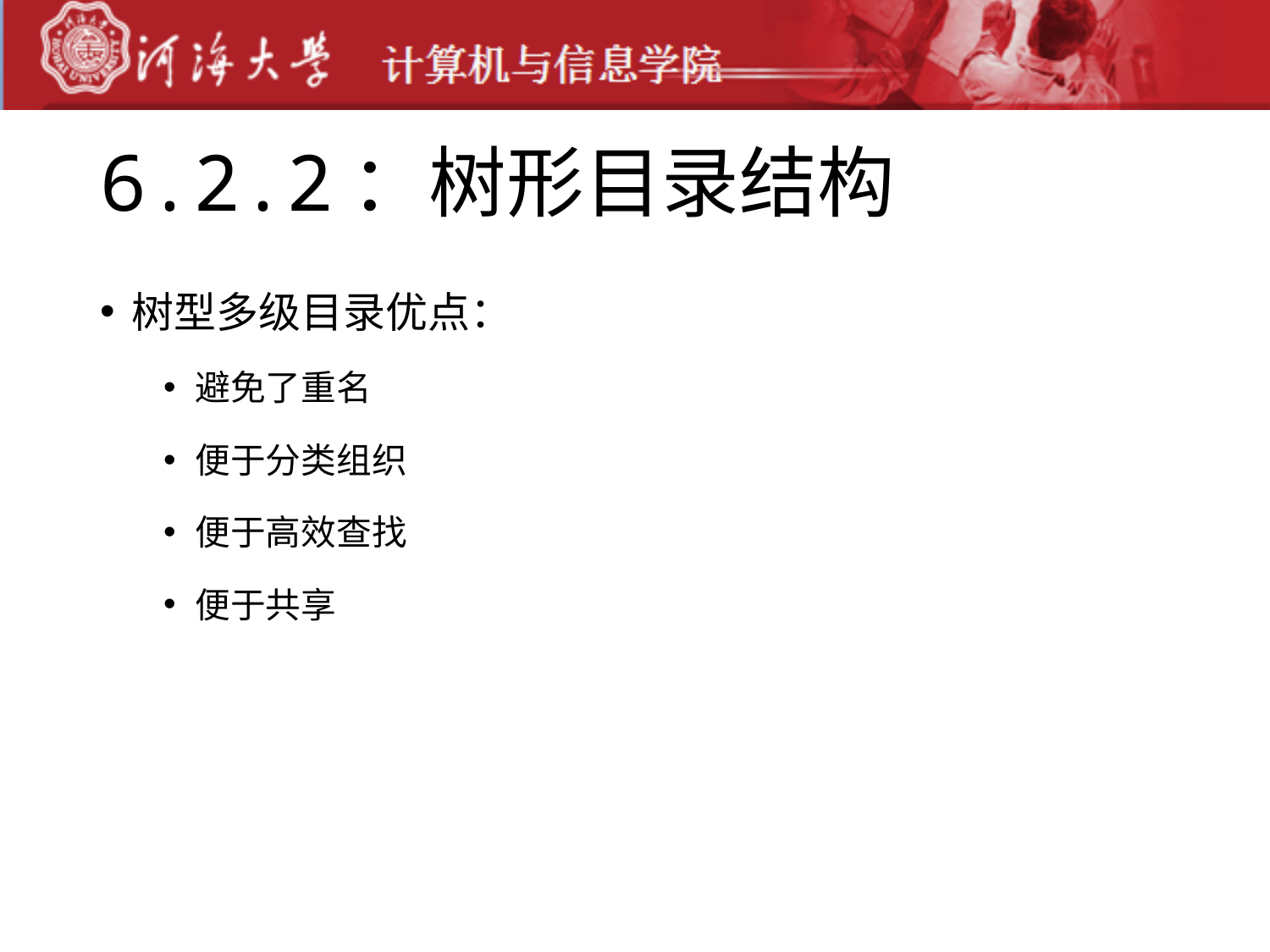

# 6.2.2：树形目录结构
树型多级目录优点：
避免了重名
便于分类组织
便于高效查找
便于共享